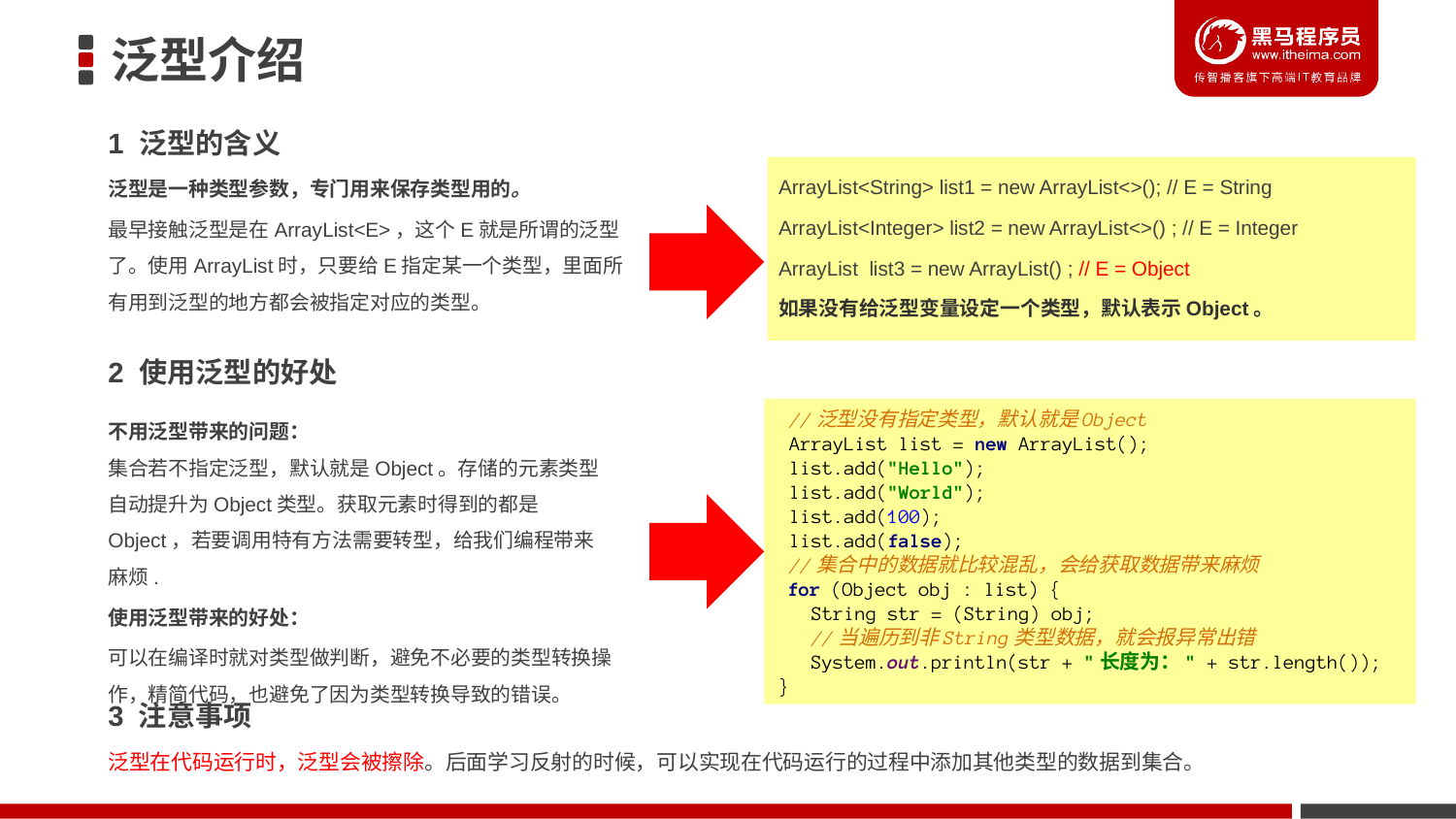

# 泛型介绍
1 泛型的含义
ArrayList<String> list1 = new ArrayList<>(); // E = String
ArrayList<Integer> list2 = new ArrayList<>() ; // E = Integer
ArrayList  list3 = new ArrayList() ; // E = Object
如果没有给泛型变量设定一个类型，默认表示Object。
泛型是一种类型参数，专门用来保存类型用的。
最早接触泛型是在ArrayList<E>，这个E就是所谓的泛型了。使用ArrayList时，只要给E指定某一个类型，里面所有用到泛型的地方都会被指定对应的类型。

2 使用泛型的好处
 //泛型没有指定类型，默认就是Object
 ArrayList list = new ArrayList();
 list.add("Hello");
 list.add("World");
 list.add(100);
 list.add(false);
 //集合中的数据就比较混乱，会给获取数据带来麻烦
 for (Object obj : list) {
   String str = (String) obj;
   //当遍历到非String类型数据，就会报异常出错
      System.out.println(str + "长度为：" + str.length());
}
不用泛型带来的问题：
集合若不指定泛型，默认就是Object。存储的元素类型自动提升为Object类型。获取元素时得到的都是Object，若要调用特有方法需要转型，给我们编程带来麻烦.
使用泛型带来的好处：
可以在编译时就对类型做判断，避免不必要的类型转换操作，精简代码，也避免了因为类型转换导致的错误。

3 注意事项
泛型在代码运行时，泛型会被擦除。后面学习反射的时候，可以实现在代码运行的过程中添加其他类型的数据到集合。